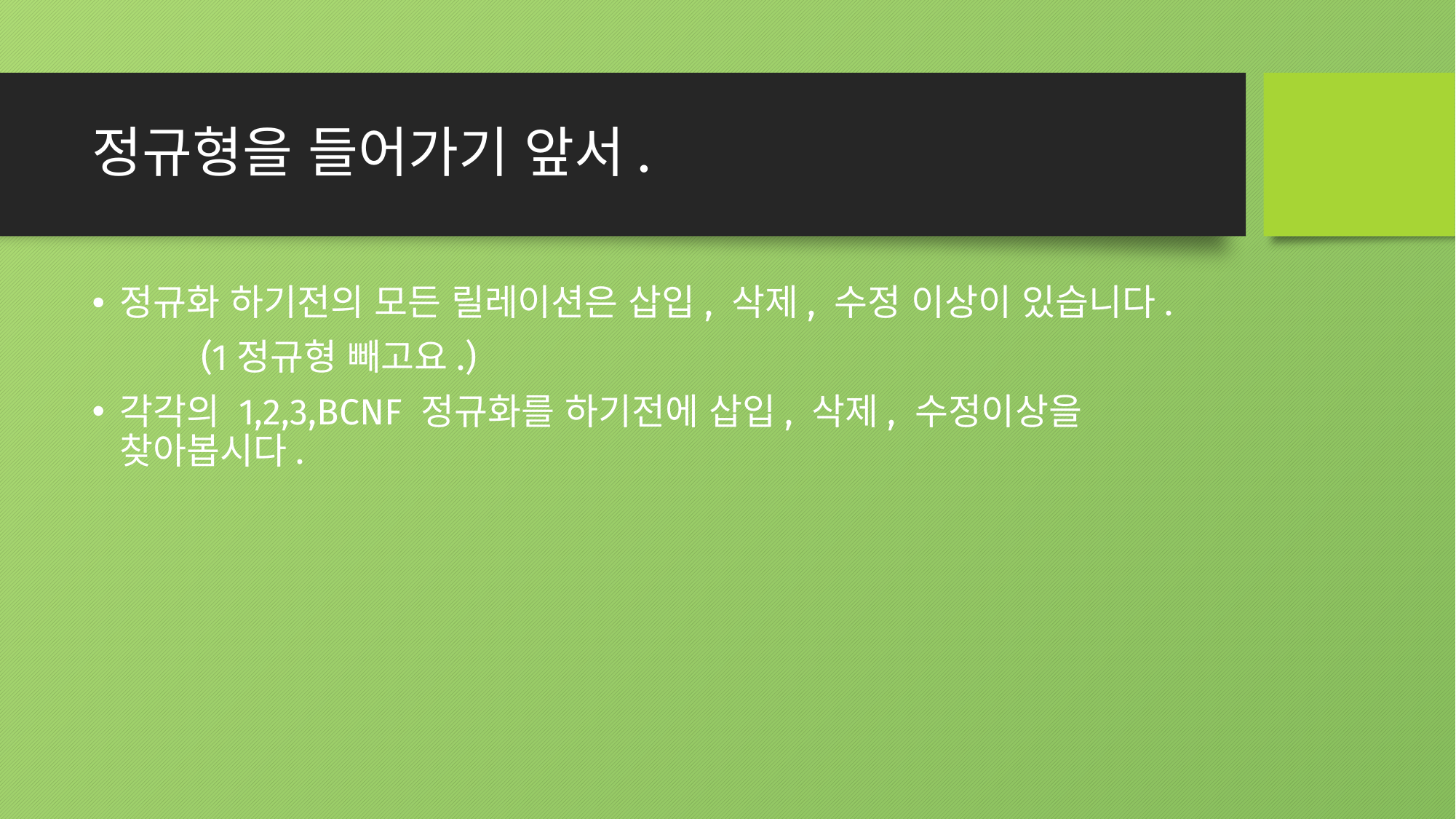

# 정규형을 들어가기 앞서.
정규화 하기전의 모든 릴레이션은 삽입, 삭제, 수정 이상이 있습니다.
	(1정규형 빼고요.)
각각의 1,2,3,BCNF 정규화를 하기전에 삽입, 삭제, 수정이상을 찾아봅시다.